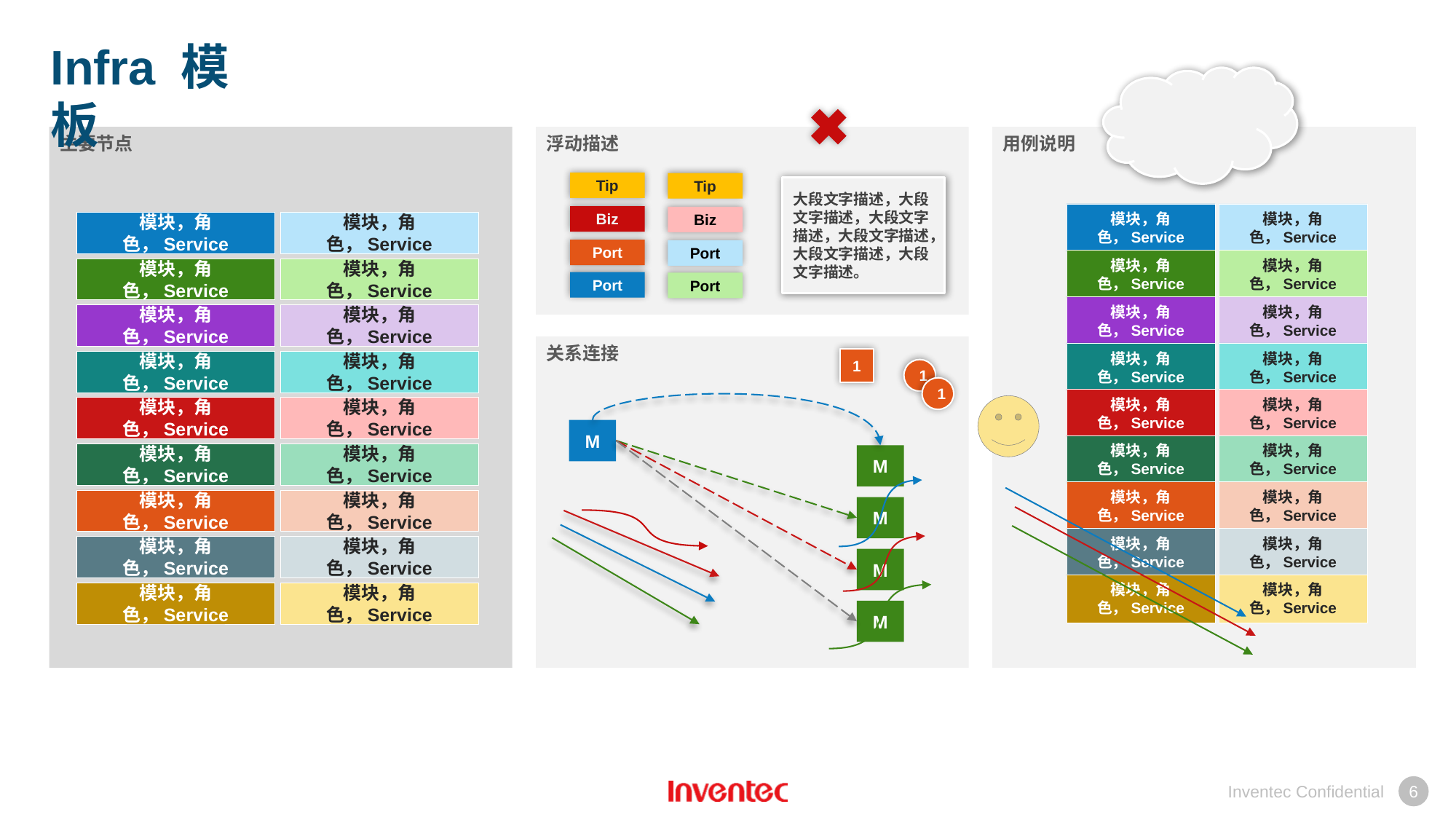

# Infra 模板

用例说明
浮动描述
主要节点
Tip
Tip
大段文字描述，大段文字描述，大段文字描述，大段文字描述，大段文字描述，大段文字描述。
模块，角色，Service
模块，角色，Service
Biz
Biz
模块，角色，Service
模块，角色，Service
Port
Port
模块，角色，Service
模块，角色，Service
模块，角色，Service
模块，角色，Service
Port
Port
模块，角色，Service
模块，角色，Service
模块，角色，Service
模块，角色，Service
关系连接
模块，角色，Service
模块，角色，Service
1
模块，角色，Service
模块，角色，Service
1
1
模块，角色，Service
模块，角色，Service

模块，角色，Service
模块，角色，Service
M
模块，角色，Service
模块，角色，Service
模块，角色，Service
模块，角色，Service
M
模块，角色，Service
模块，角色，Service
模块，角色，Service
模块，角色，Service
M
模块，角色，Service
模块，角色，Service
模块，角色，Service
模块，角色，Service
M
模块，角色，Service
模块，角色，Service
模块，角色，Service
模块，角色，Service
M